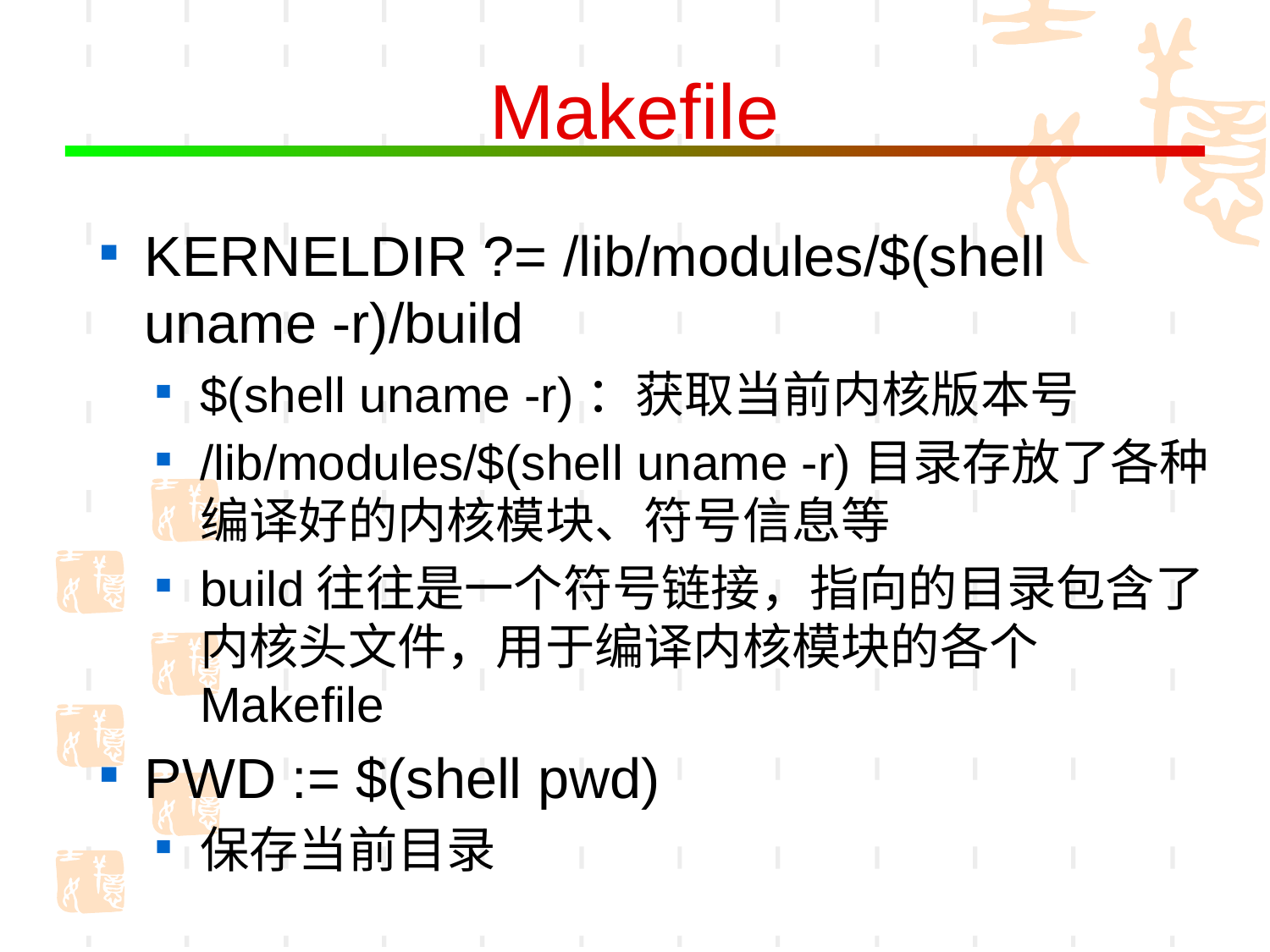

# Makefile
KERNELDIR ?= /lib/modules/$(shell uname -r)/build
$(shell uname -r)：获取当前内核版本号
/lib/modules/$(shell uname -r)目录存放了各种编译好的内核模块、符号信息等
build往往是一个符号链接，指向的目录包含了内核头文件，用于编译内核模块的各个Makefile
PWD := $(shell pwd)
保存当前目录